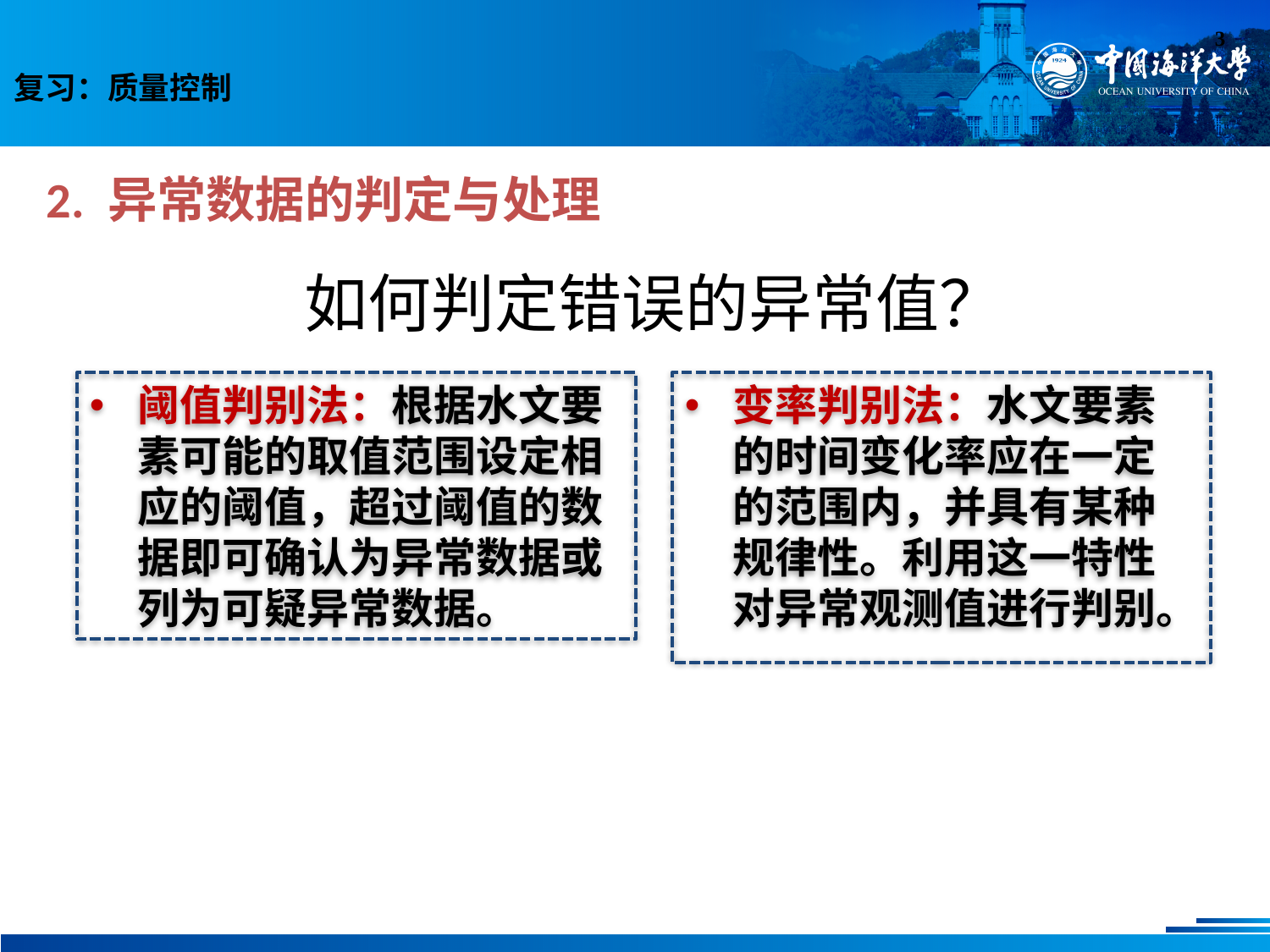

3
# 复习：质量控制
2. 异常数据的判定与处理
如何判定错误的异常值？
阈值判别法：根据水文要素可能的取值范围设定相应的阈值，超过阈值的数据即可确认为异常数据或列为可疑异常数据。
变率判别法：水文要素的时间变化率应在一定的范围内，并具有某种规律性。利用这一特性对异常观测值进行判别。